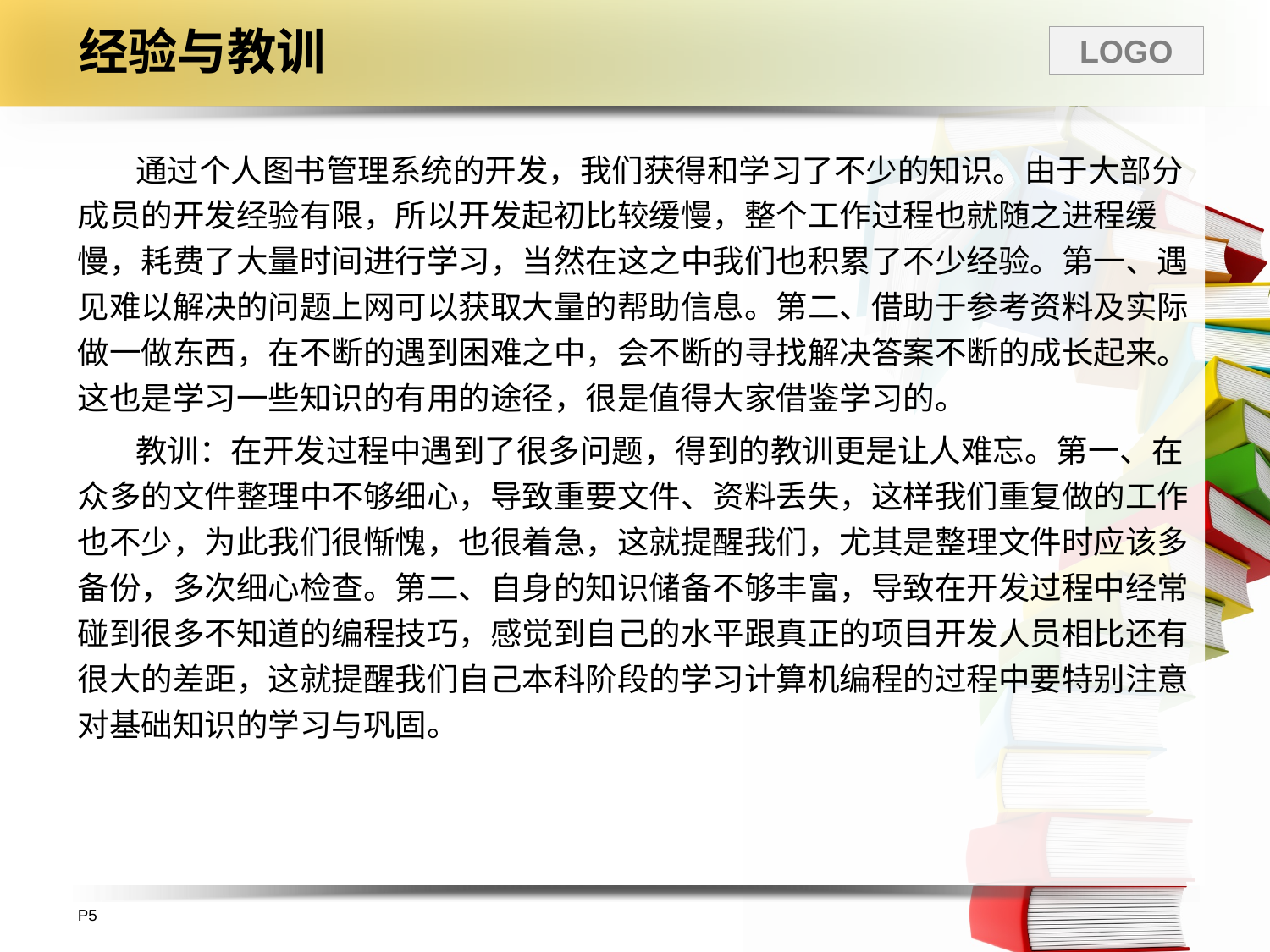

# 经验与教训
       通过个人图书管理系统的开发，我们获得和学习了不少的知识。由于大部分成员的开发经验有限，所以开发起初比较缓慢，整个工作过程也就随之进程缓慢，耗费了大量时间进行学习，当然在这之中我们也积累了不少经验。第一、遇见难以解决的问题上网可以获取大量的帮助信息。第二、借助于参考资料及实际做一做东西，在不断的遇到困难之中，会不断的寻找解决答案不断的成长起来。这也是学习一些知识的有用的途径，很是值得大家借鉴学习的。
       教训：在开发过程中遇到了很多问题，得到的教训更是让人难忘。第一、在众多的文件整理中不够细心，导致重要文件、资料丢失，这样我们重复做的工作也不少，为此我们很惭愧，也很着急，这就提醒我们，尤其是整理文件时应该多备份，多次细心检查。第二、自身的知识储备不够丰富，导致在开发过程中经常碰到很多不知道的编程技巧，感觉到自己的水平跟真正的项目开发人员相比还有很大的差距，这就提醒我们自己本科阶段的学习计算机编程的过程中要特别注意对基础知识的学习与巩固。

P5